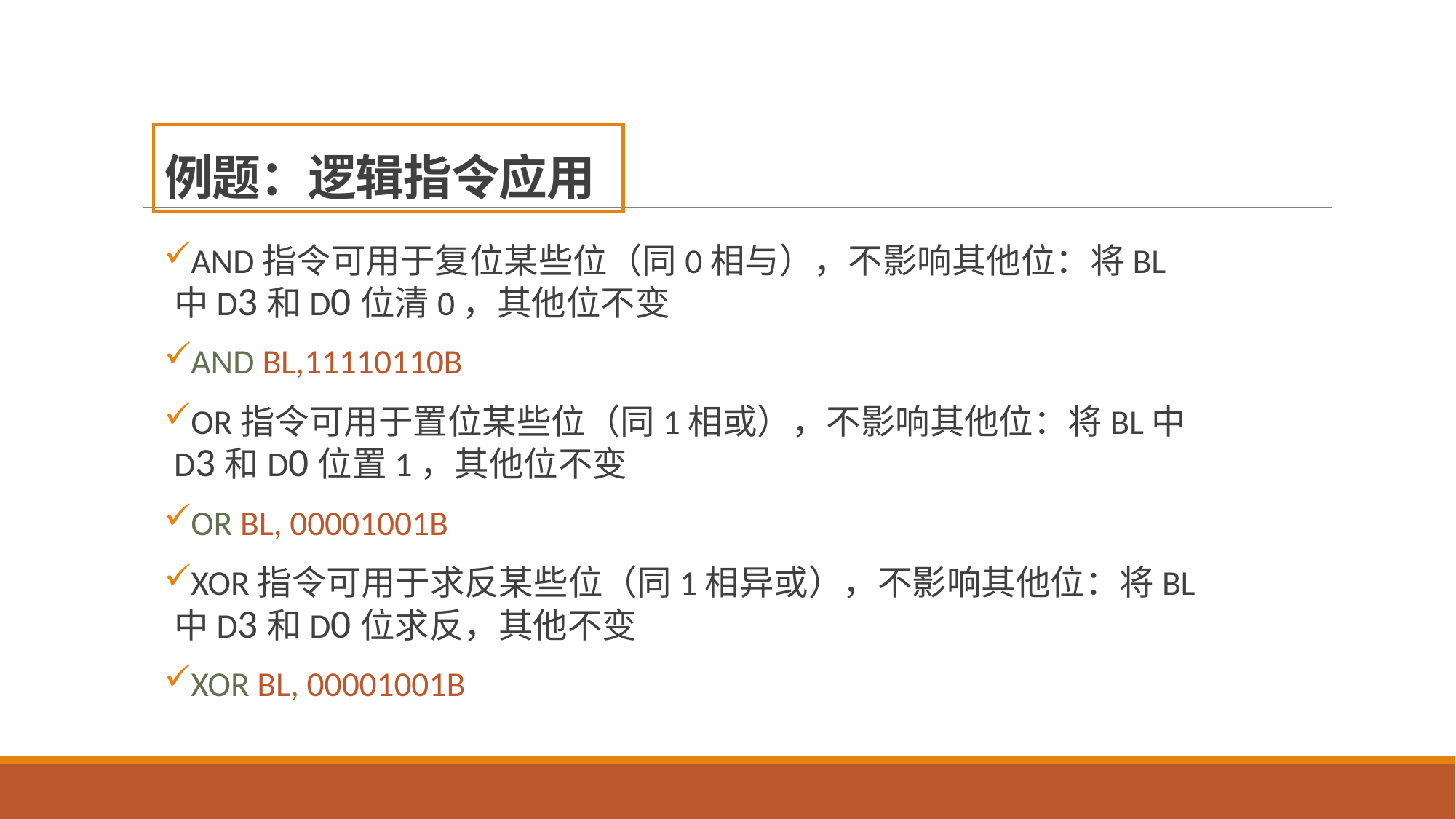

# 例题：逻辑指令应用
AND指令可用于复位某些位（同0相与），不影响其他位：将BL中D3和D0位清0，其他位不变
AND BL,11110110B
OR指令可用于置位某些位（同1相或），不影响其他位：将BL中D3和D0位置1，其他位不变
OR BL, 00001001B
XOR指令可用于求反某些位（同1相异或），不影响其他位：将BL中D3和D0位求反，其他不变
XOR BL, 00001001B